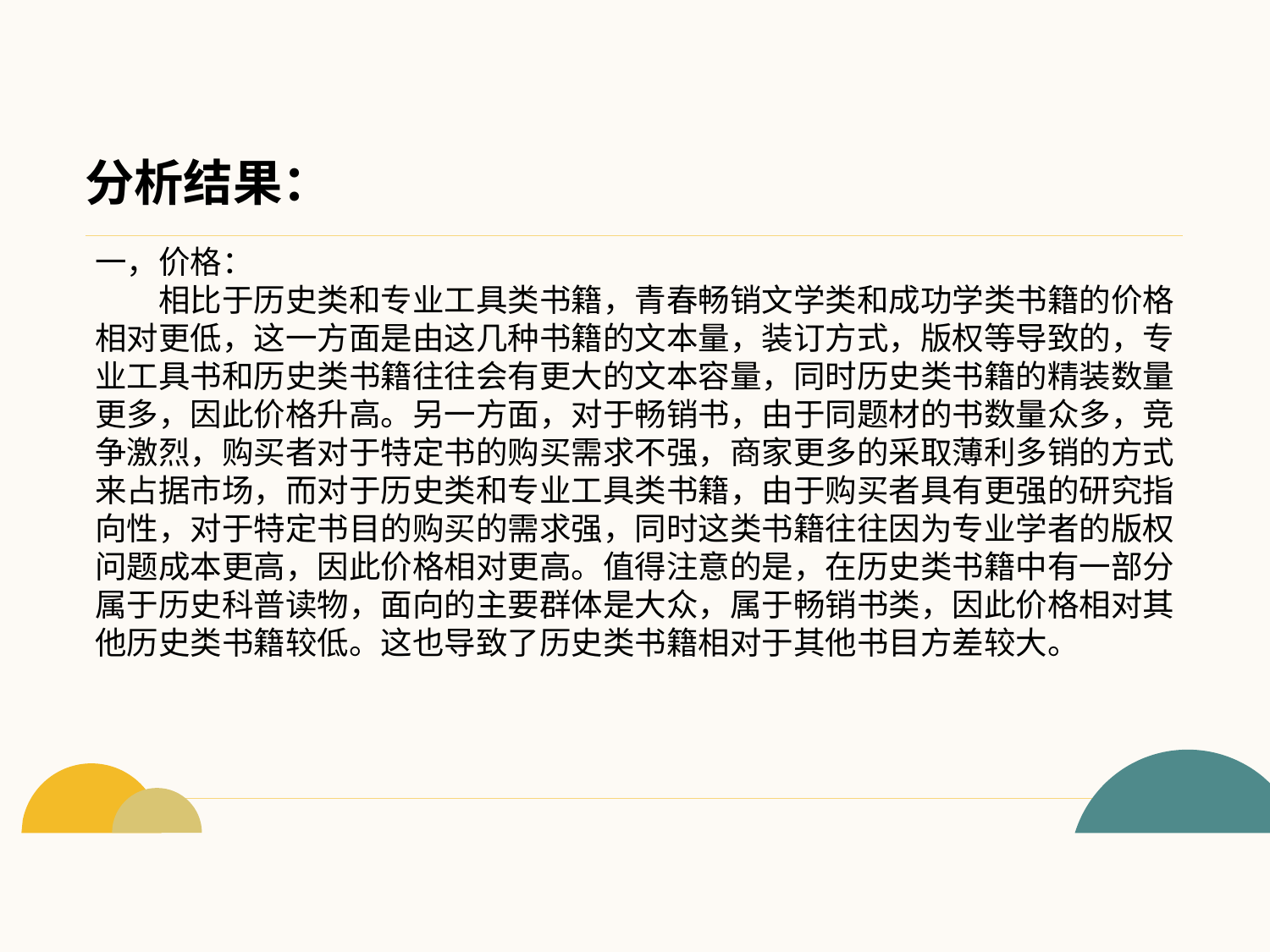

# 分析结果：
一，价格：
相比于历史类和专业工具类书籍，青春畅销文学类和成功学类书籍的价格相对更低，这一方面是由这几种书籍的文本量，装订方式，版权等导致的，专业工具书和历史类书籍往往会有更大的文本容量，同时历史类书籍的精装数量更多，因此价格升高。另一方面，对于畅销书，由于同题材的书数量众多，竞争激烈，购买者对于特定书的购买需求不强，商家更多的采取薄利多销的方式来占据市场，而对于历史类和专业工具类书籍，由于购买者具有更强的研究指向性，对于特定书目的购买的需求强，同时这类书籍往往因为专业学者的版权问题成本更高，因此价格相对更高。值得注意的是，在历史类书籍中有一部分属于历史科普读物，面向的主要群体是大众，属于畅销书类，因此价格相对其他历史类书籍较低。这也导致了历史类书籍相对于其他书目方差较大。